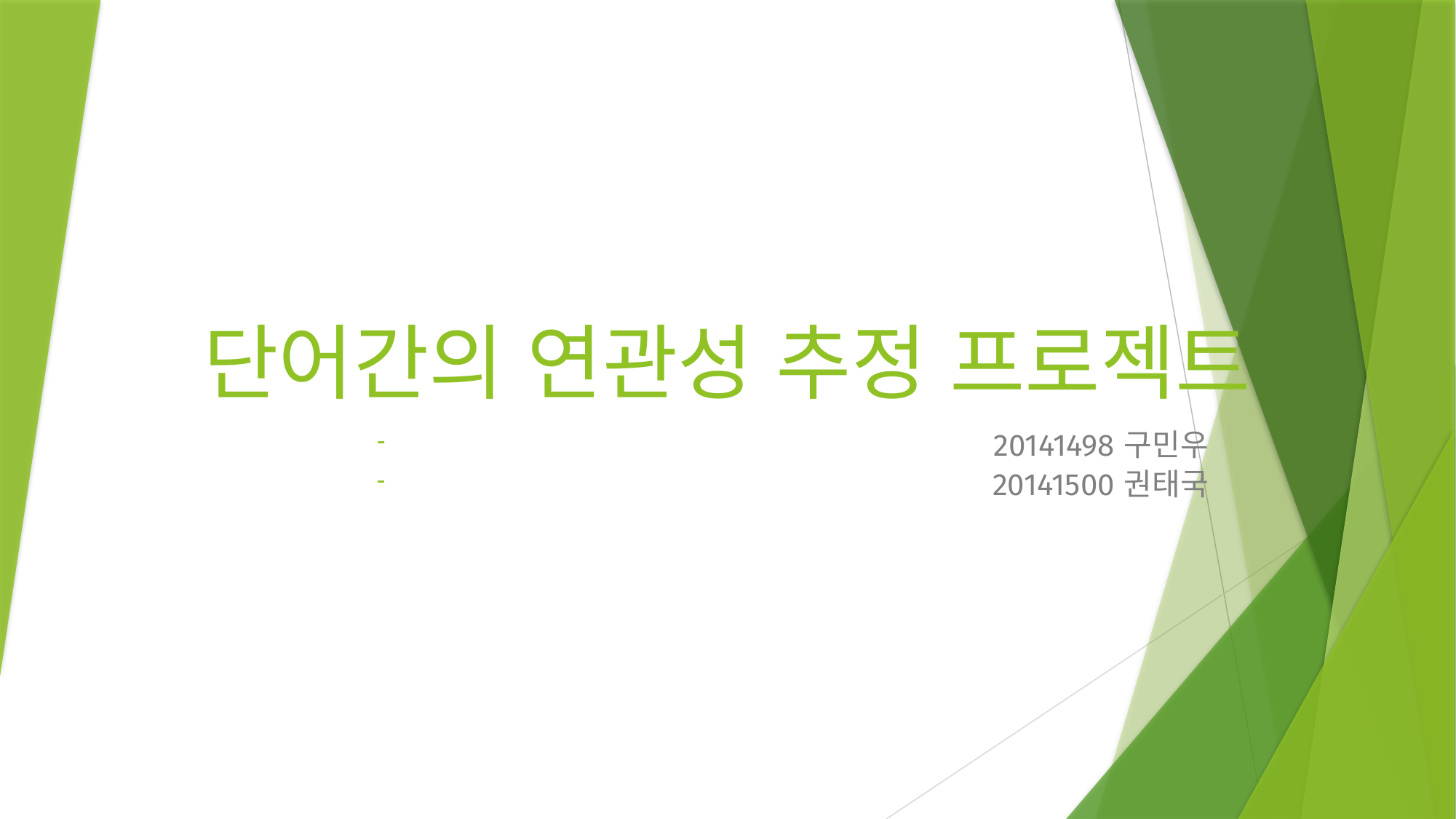

# 단어간의 연관성 추정 프로젝트

20141498 구민우
20141500 권태국